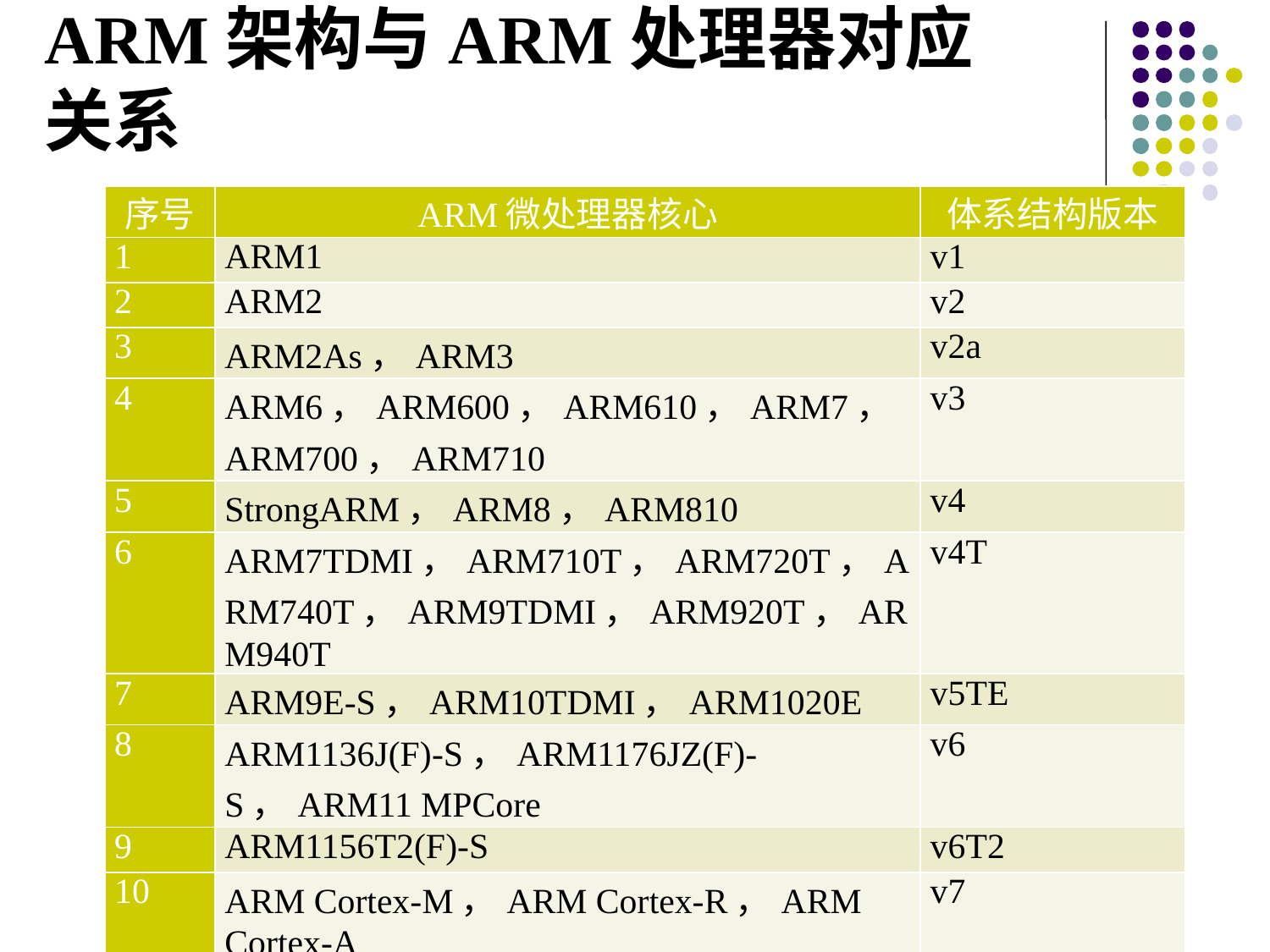

# ARM架构与ARM处理器对应关系
| 序号 | ARM微处理器核心 | 体系结构版本 |
| --- | --- | --- |
| 1 | ARM1 | v1 |
| 2 | ARM2 | v2 |
| 3 | ARM2As，ARM3 | v2a |
| 4 | ARM6，ARM600，ARM610，ARM7，ARM700，ARM710 | v3 |
| 5 | StrongARM，ARM8，ARM810 | v4 |
| 6 | ARM7TDMI，ARM710T，ARM720T，ARM740T，ARM9TDMI，ARM920T，ARM940T | v4T |
| 7 | ARM9E-S，ARM10TDMI，ARM1020E | v5TE |
| 8 | ARM1136J(F)-S，ARM1176JZ(F)-S，ARM11 MPCore | v6 |
| 9 | ARM1156T2(F)-S | v6T2 |
| 10 | ARM Cortex-M，ARM Cortex-R，ARM Cortex-A | v7 |